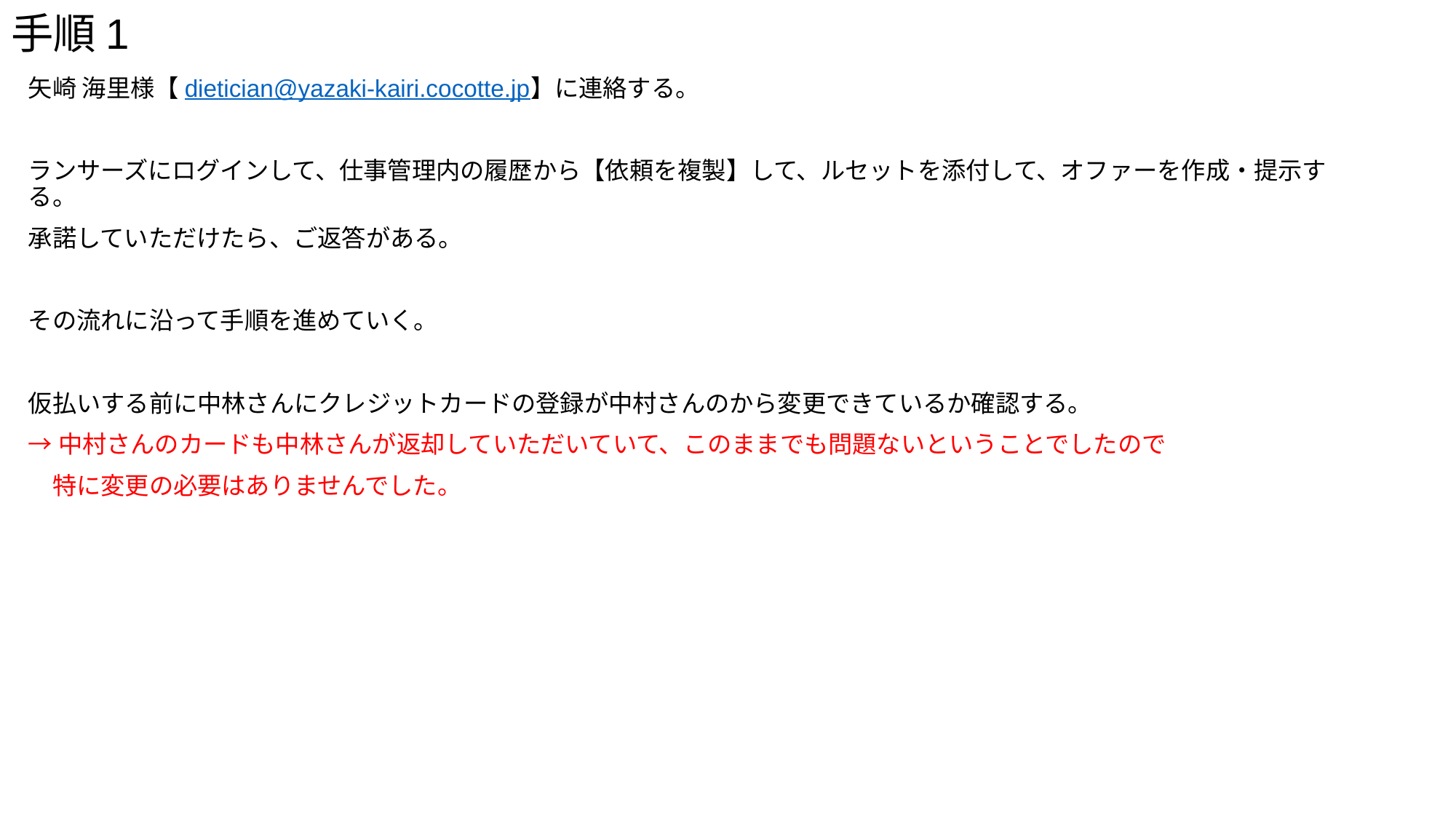

# 手順1
矢崎 海里様【dietician@yazaki-kairi.cocotte.jp】に連絡する。

ランサーズにログインして、仕事管理内の履歴から【依頼を複製】して、ルセットを添付して、オファーを作成・提示する。
承諾していただけたら、ご返答がある。

その流れに沿って手順を進めていく。

仮払いする前に中林さんにクレジットカードの登録が中村さんのから変更できているか確認する。
→中村さんのカードも中林さんが返却していただいていて、このままでも問題ないということでしたので
　特に変更の必要はありませんでした。